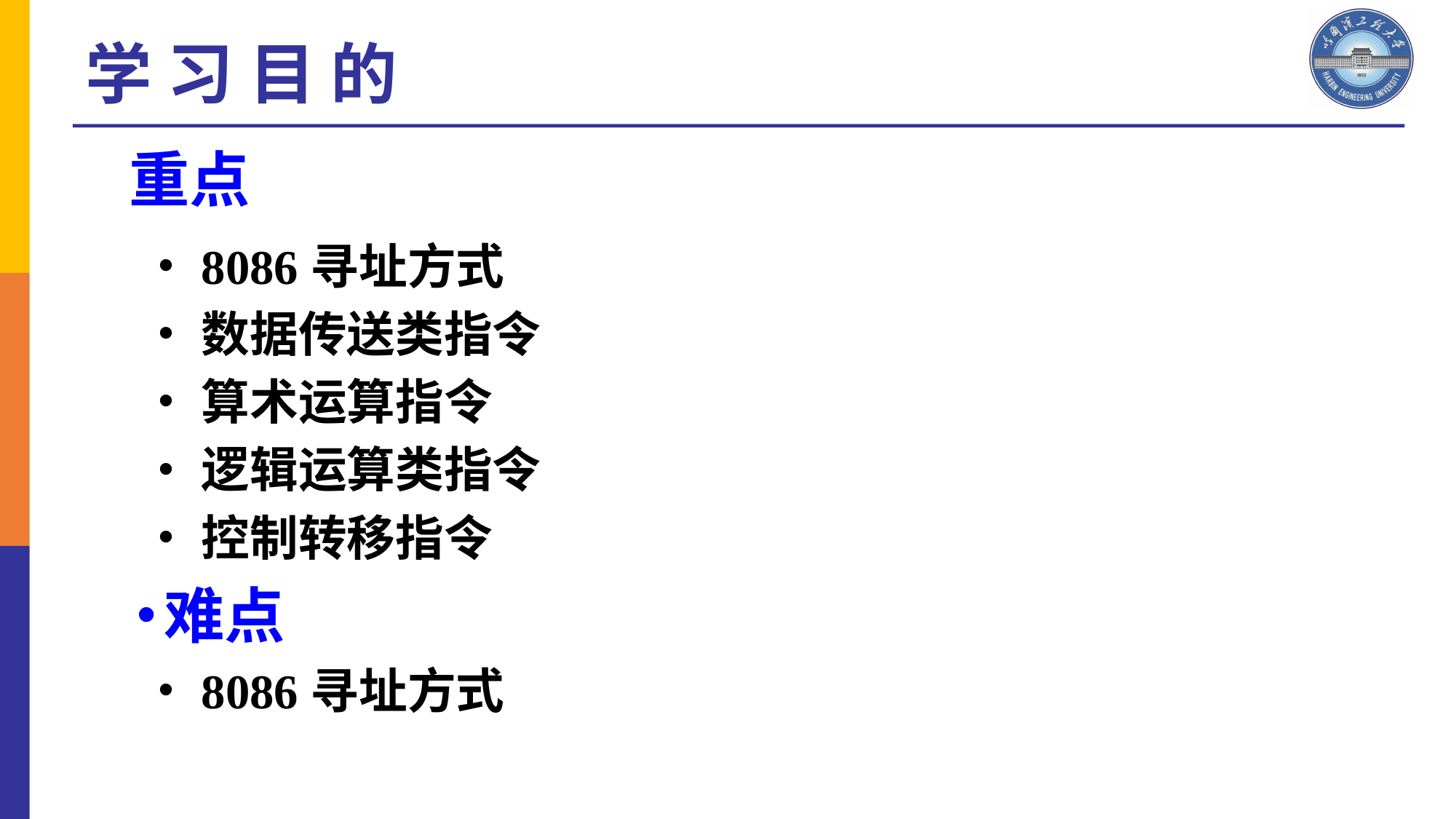

学 习 目 的
重点
8086寻址方式
数据传送类指令
算术运算指令
逻辑运算类指令
控制转移指令
难点
8086寻址方式